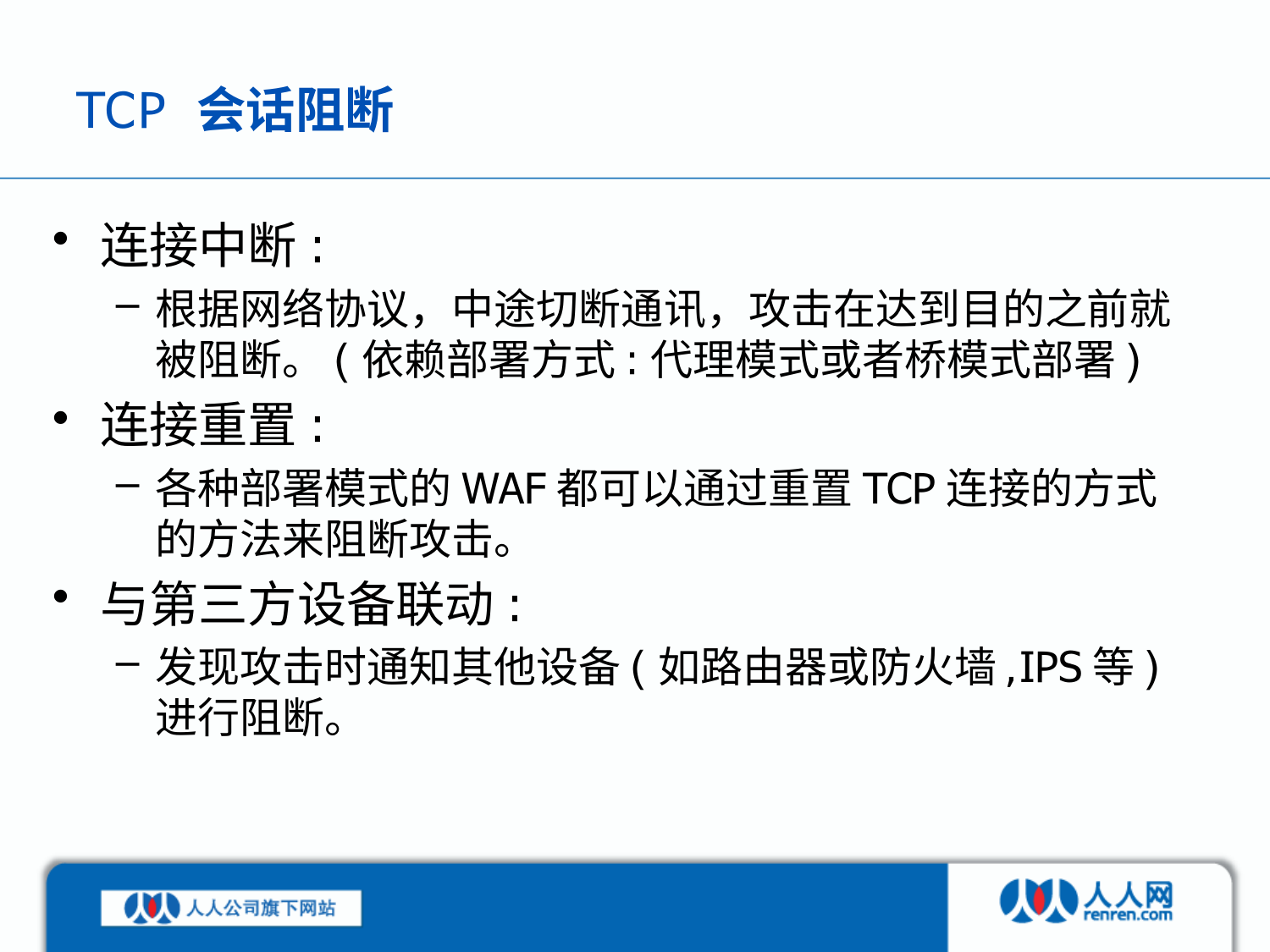

# TCP 会话阻断
连接中断:
根据网络协议，中途切断通讯，攻击在达到目的之前就被阻断。(依赖部署方式:代理模式或者桥模式部署)
连接重置:
各种部署模式的WAF都可以通过重置TCP连接的方式的方法来阻断攻击。
与第三方设备联动:
发现攻击时通知其他设备(如路由器或防火墙,IPS等)进行阻断。